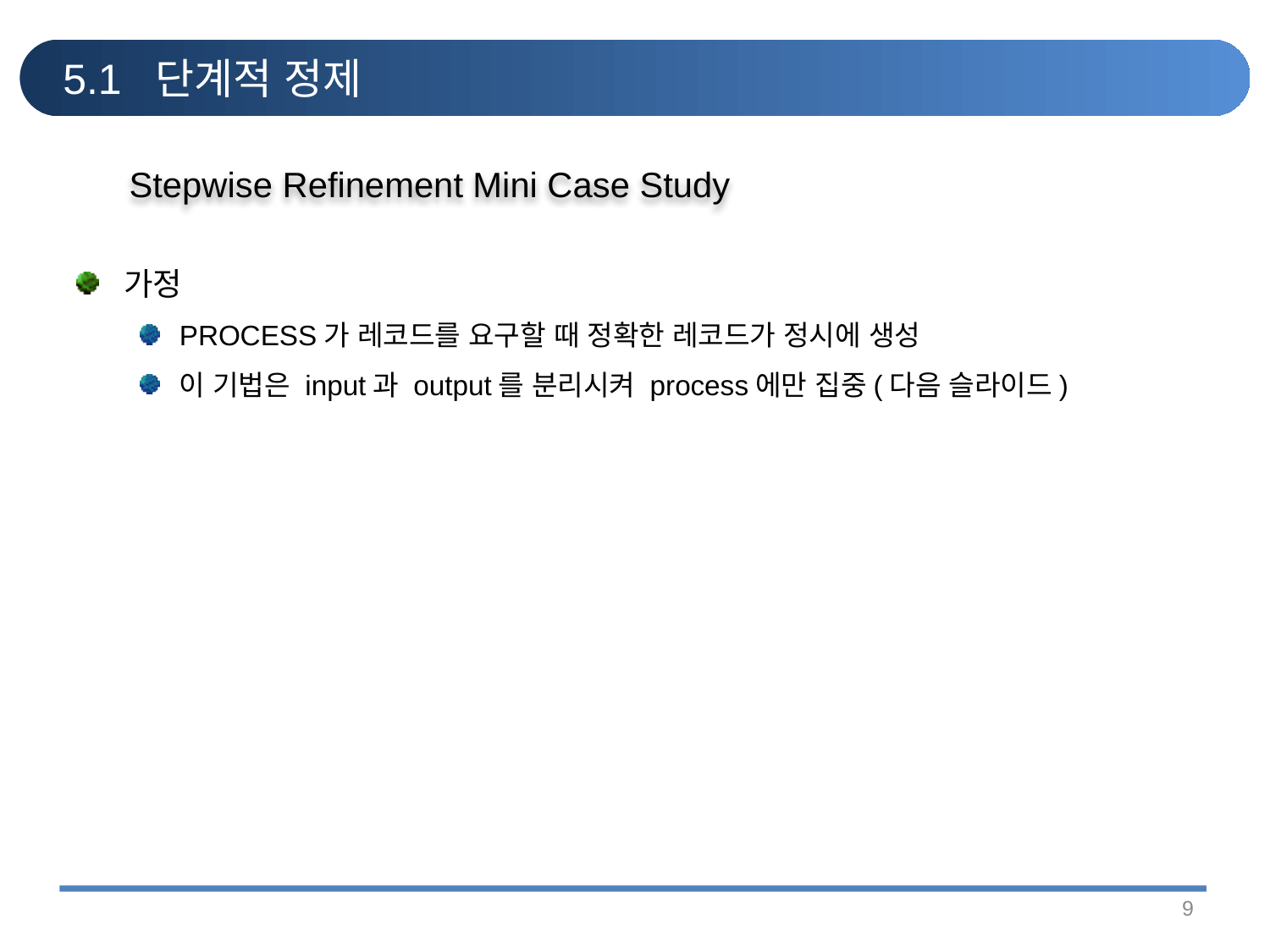

# 5.1  단계적 정제
Stepwise Refinement Mini Case Study
가정
PROCESS가 레코드를 요구할 때 정확한 레코드가 정시에 생성
이 기법은 input과 output를 분리시켜 process에만 집중(다음 슬라이드)

9